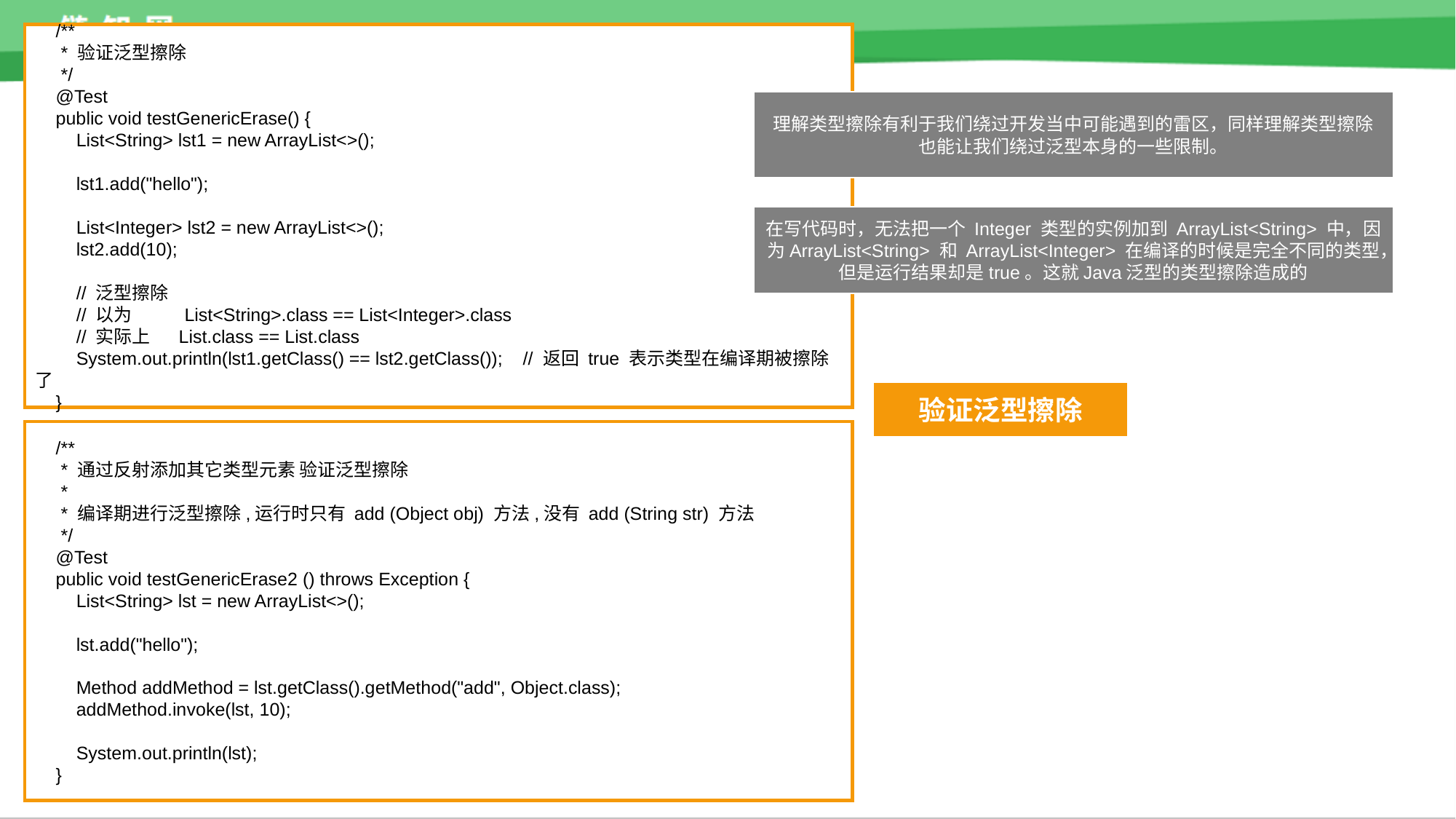

/**
     * 验证泛型擦除
     */
    @Test
    public void testGenericErase() {
        List<String> lst1 = new ArrayList<>();

        lst1.add("hello");

        List<Integer> lst2 = new ArrayList<>();
        lst2.add(10);

        // 泛型擦除
        // 以为            List<String>.class == List<Integer>.class
        // 实际上      List.class == List.class
        System.out.println(lst1.getClass() == lst2.getClass());    // 返回 true 表示类型在编译期被擦除了
    }
理解类型擦除有利于我们绕过开发当中可能遇到的雷区，同样理解类型擦除也能让我们绕过泛型本身的一些限制。
在写代码时，无法把一个 Integer 类型的实例加到 ArrayList<String> 中，因为ArrayList<String> 和 ArrayList<Integer> 在编译的时候是完全不同的类型，但是运行结果却是true。这就Java泛型的类型擦除造成的
验证泛型擦除
    /**
     * 通过反射添加其它类型元素 验证泛型擦除
     *
     * 编译期进行泛型擦除,运行时只有 add (Object obj) 方法,没有 add (String str) 方法
     */
    @Test
    public void testGenericErase2 () throws Exception {
        List<String> lst = new ArrayList<>();

        lst.add("hello");

        Method addMethod = lst.getClass().getMethod("add", Object.class);
        addMethod.invoke(lst, 10);

        System.out.println(lst);
    }